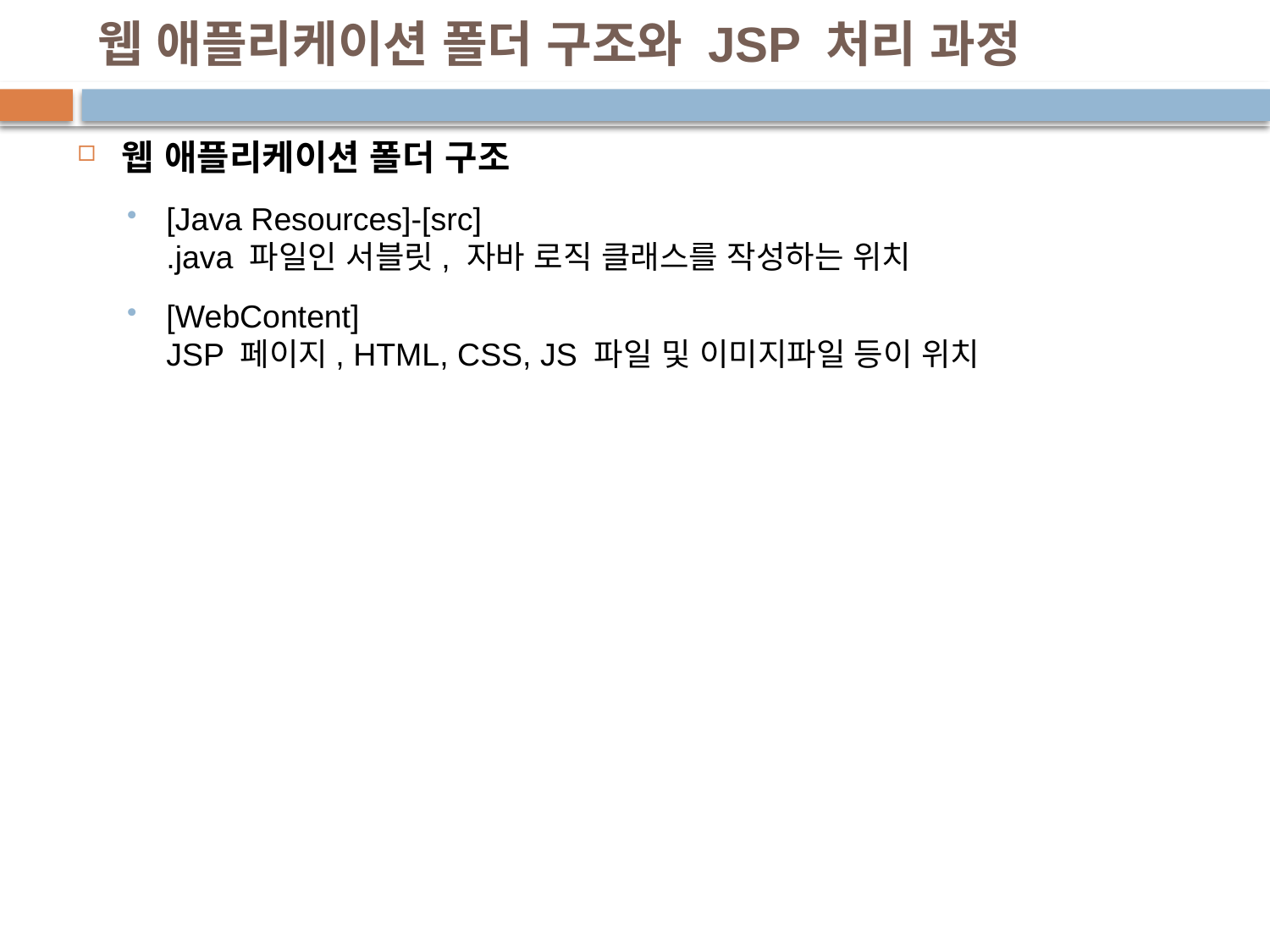

# 웹 애플리케이션 폴더 구조와 JSP 처리 과정
웹 애플리케이션 폴더 구조
[Java Resources]-[src]
.java 파일인 서블릿, 자바 로직 클래스를 작성하는 위치
[WebContent]
JSP 페이지, HTML, CSS, JS 파일 및 이미지파일 등이 위치